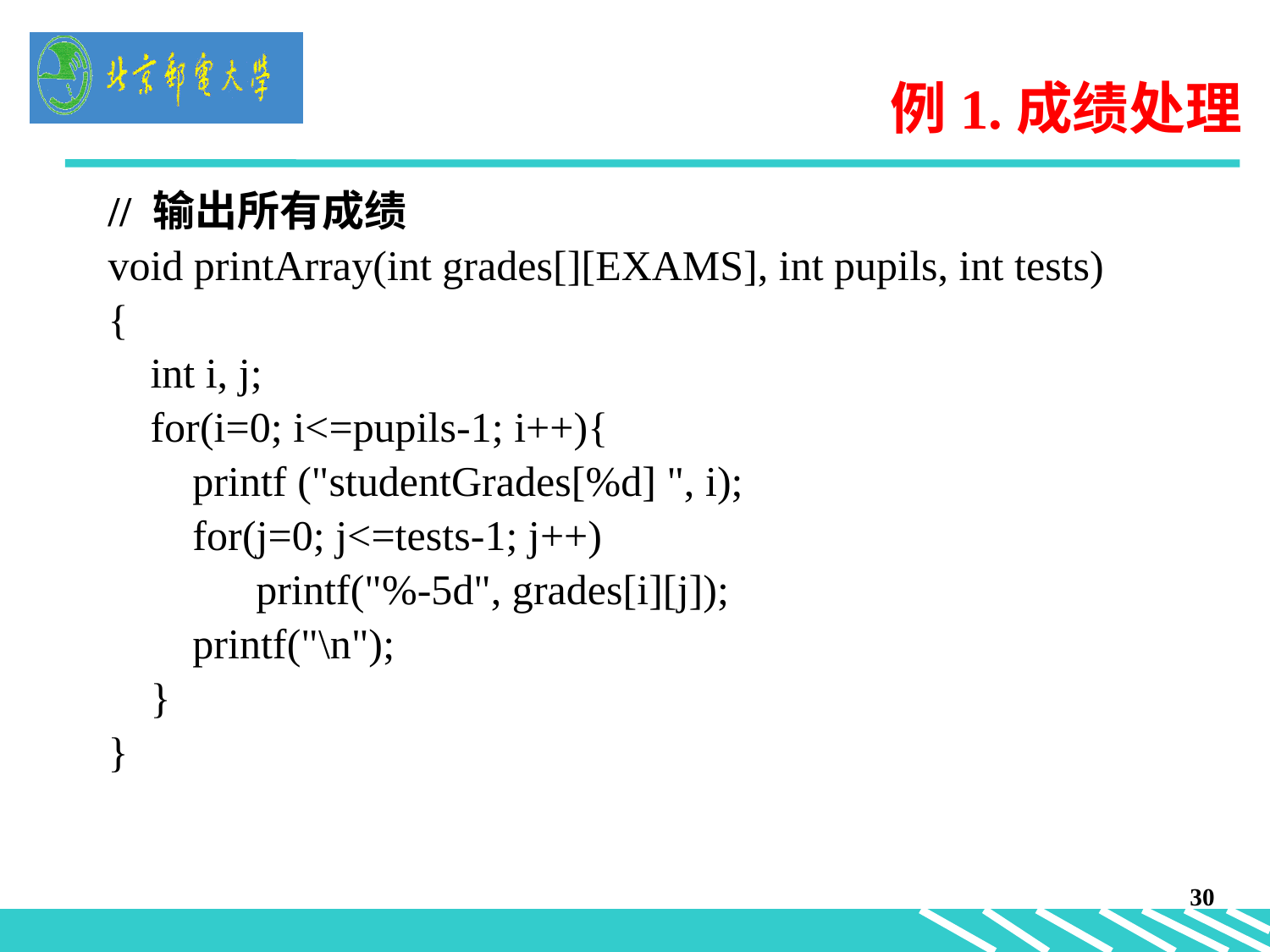

# 例1.成绩处理
// 输出所有成绩
void printArray(int grades[][EXAMS], int pupils, int tests)
{
    int i, j;
    for(i=0; i<=pupils-1; i++){
        printf ("studentGrades[%d] ", i);
        for(j=0; j<=tests-1; j++)
              printf("%-5d", grades[i][j]);
        printf("\n");
    }
}
30